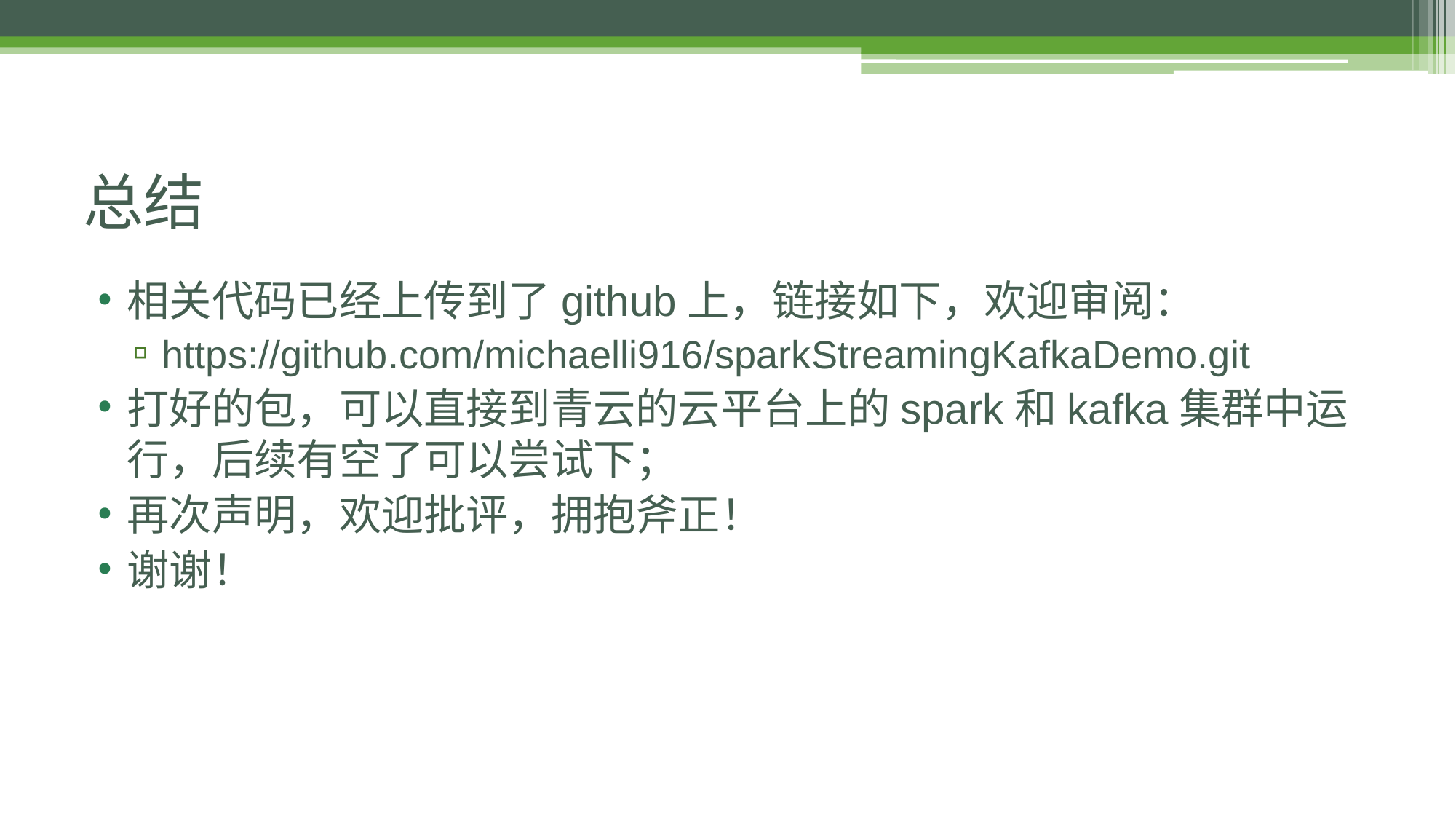

# 总结
相关代码已经上传到了github上，链接如下，欢迎审阅：
https://github.com/michaelli916/sparkStreamingKafkaDemo.git
打好的包，可以直接到青云的云平台上的spark和kafka集群中运行，后续有空了可以尝试下；
再次声明，欢迎批评，拥抱斧正！
谢谢！